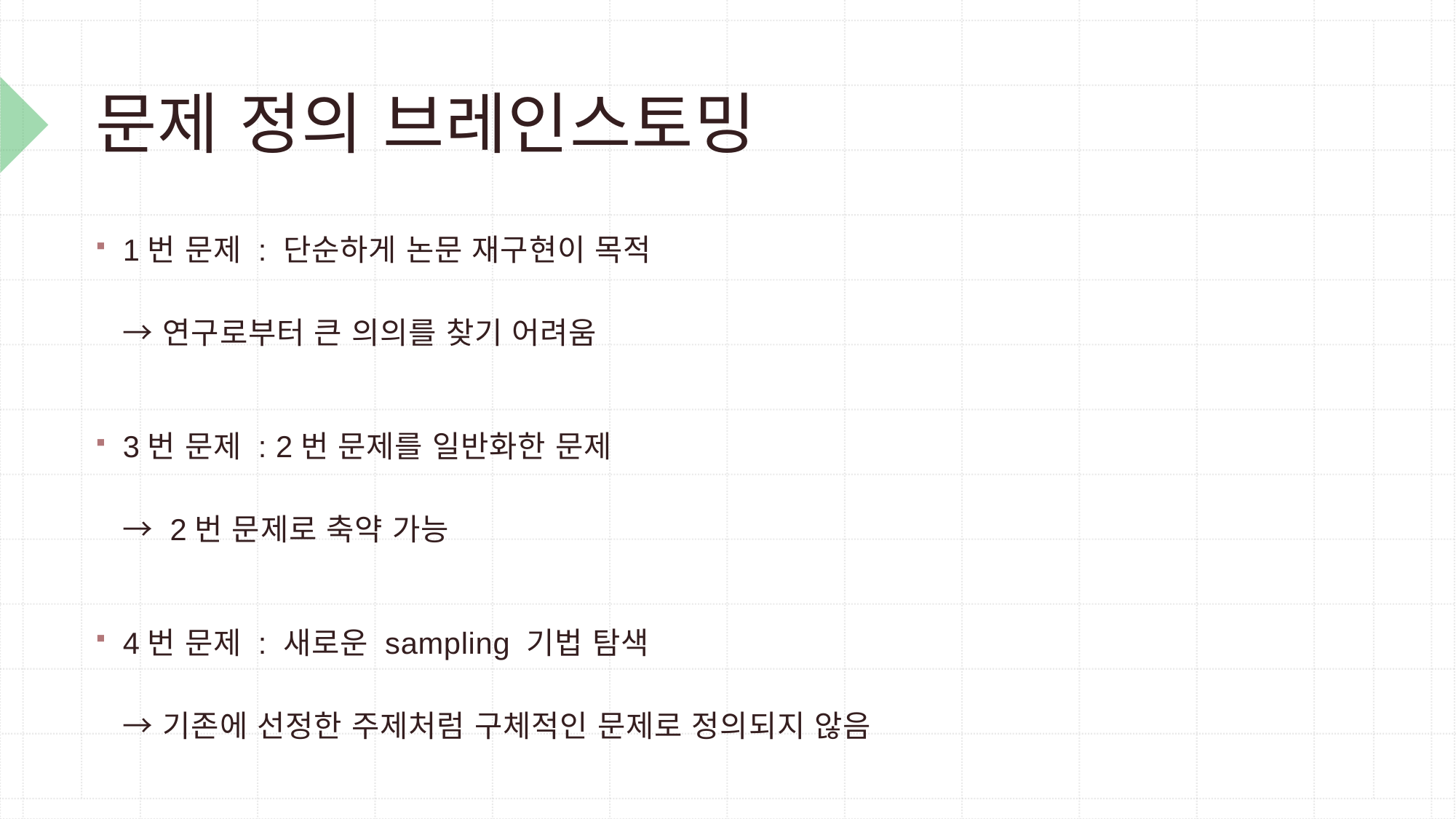

# 문제 정의 브레인스토밍
1번 문제 : 단순하게 논문 재구현이 목적
→ 연구로부터 큰 의의를 찾기 어려움

3번 문제 : 2번 문제를 일반화한 문제
→ 2번 문제로 축약 가능

4번 문제 : 새로운 sampling 기법 탐색
→ 기존에 선정한 주제처럼 구체적인 문제로 정의되지 않음